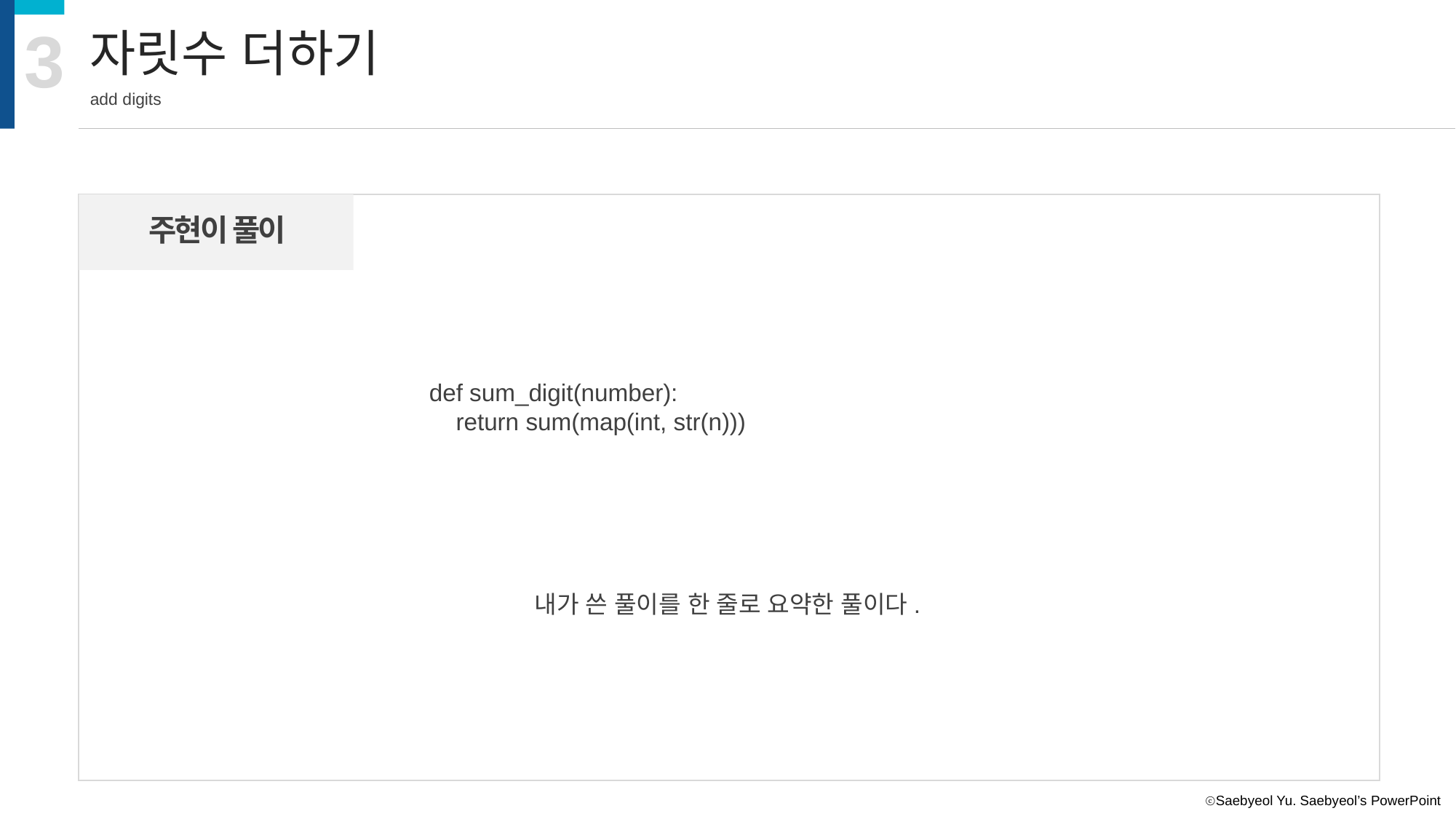

3
자릿수 더하기
add digits

주현이 풀이
def sum_digit(number):
    return sum(map(int, str(n)))
내가 쓴 풀이를 한 줄로 요약한 풀이다.